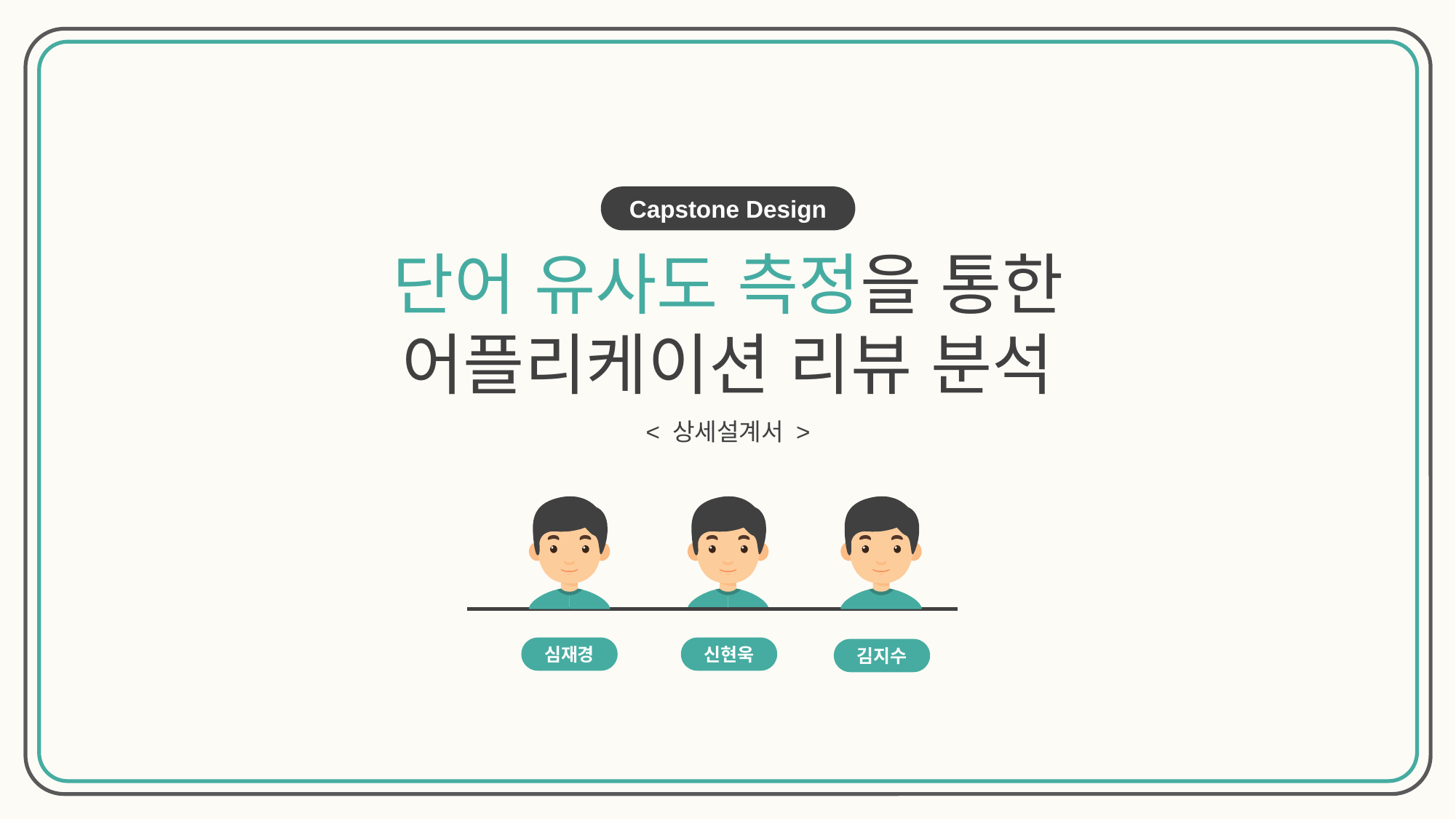

Capstone Design
단어 유사도 측정을 통한
어플리케이션 리뷰 분석
< 상세설계서 >

심재경
신현욱
김지수